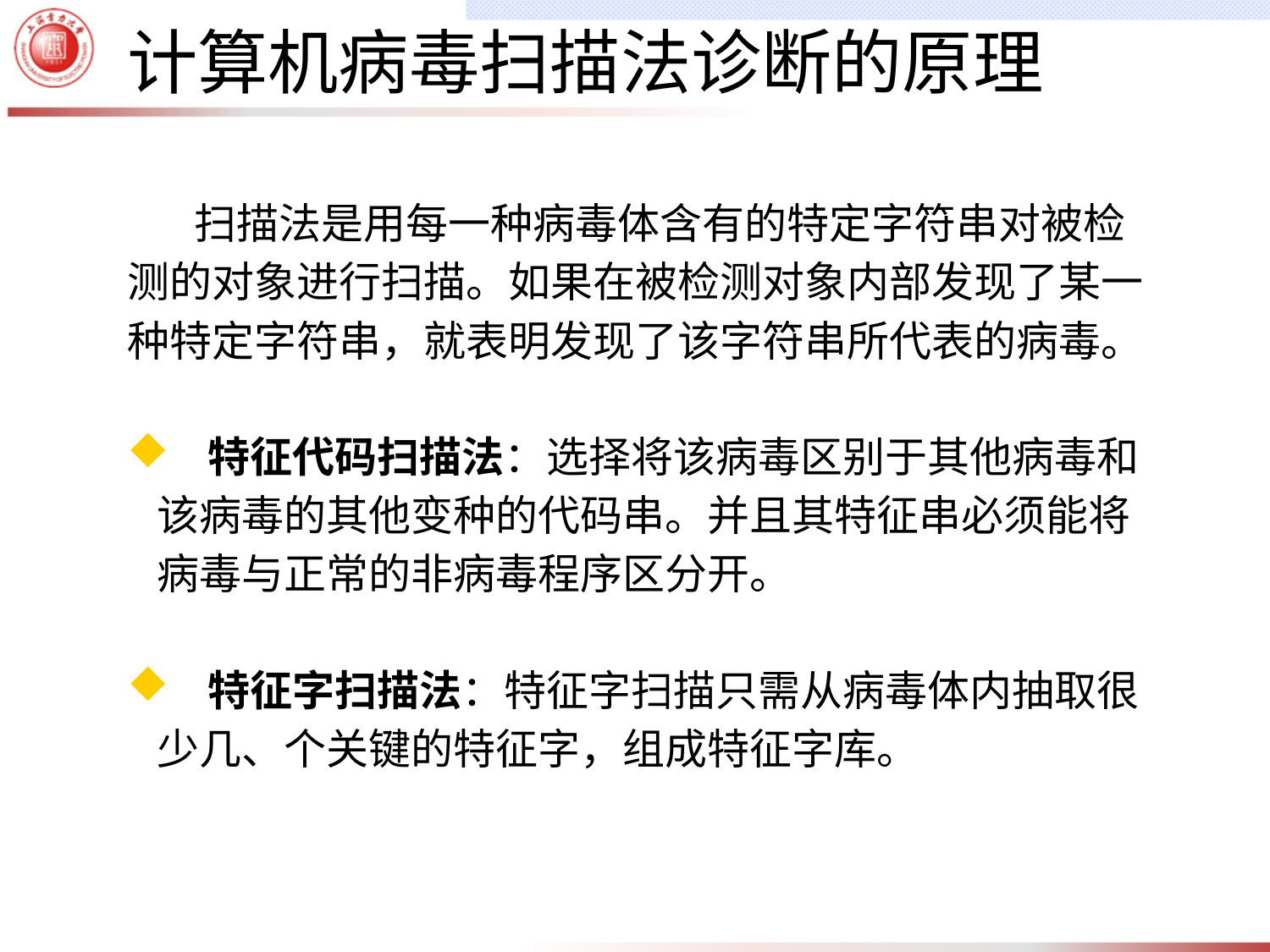

计算机病毒扫描法诊断的原理
      扫描法是用每一种病毒体含有的特定字符串对被检测的对象进行扫描。如果在被检测对象内部发现了某一种特定字符串，就表明发现了该字符串所代表的病毒。

   特征代码扫描法：选择将该病毒区别于其他病毒和该病毒的其他变种的代码串。并且其特征串必须能将病毒与正常的非病毒程序区分开。

   特征字扫描法：特征字扫描只需从病毒体内抽取很少几、个关键的特征字，组成特征字库。